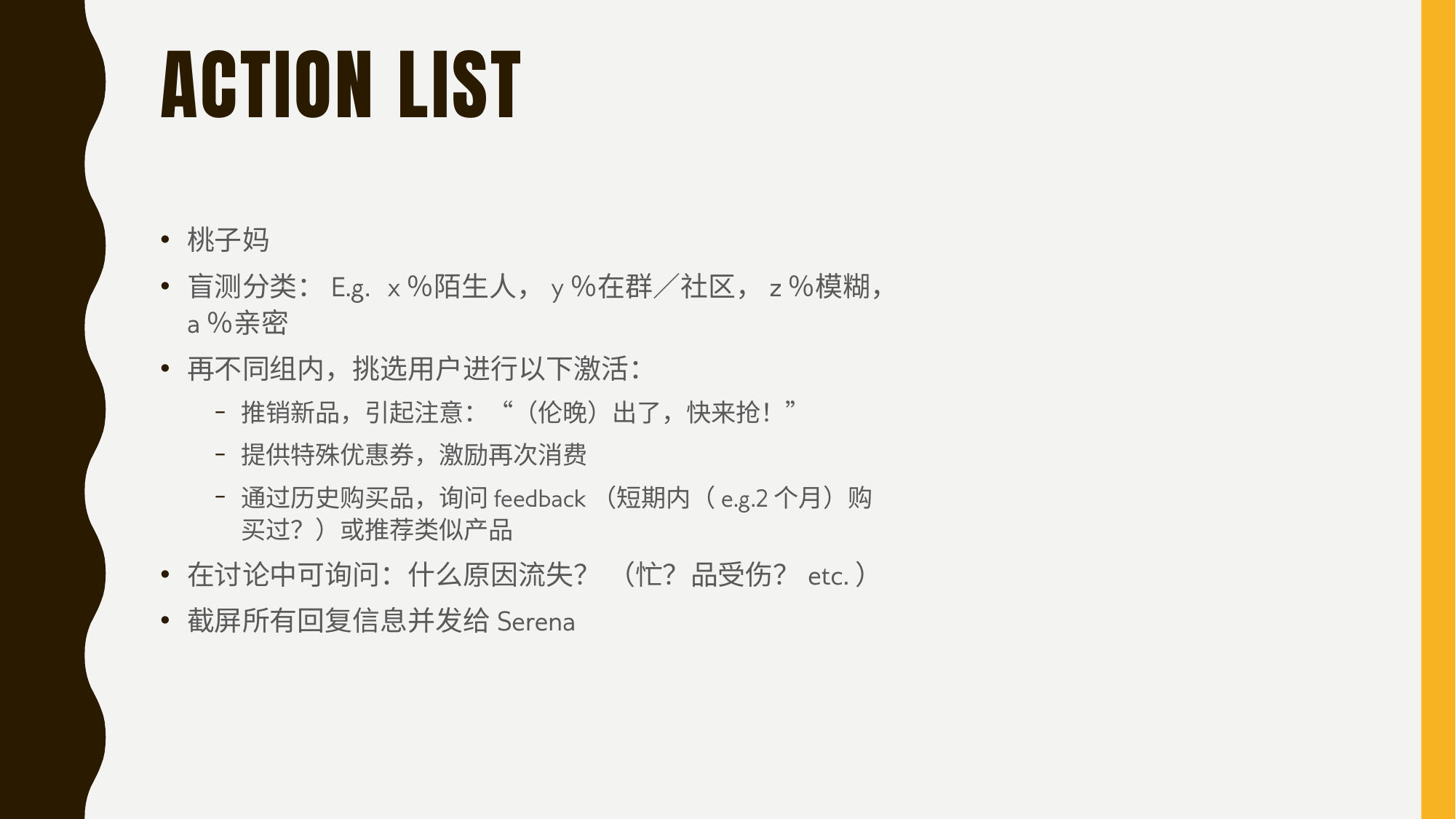

# Action list
桃子妈
盲测分类：E.g.  x％陌生人，y％在群／社区，z％模糊，a％亲密
再不同组内，挑选用户进行以下激活：
推销新品，引起注意：“（伦晚）出了，快来抢！”
提供特殊优惠券，激励再次消费
通过历史购买品，询问feedback（短期内（e.g.2个月）购买过？）或推荐类似产品
在讨论中可询问：什么原因流失？ （忙？品受伤？etc.）
截屏所有回复信息并发给Serena